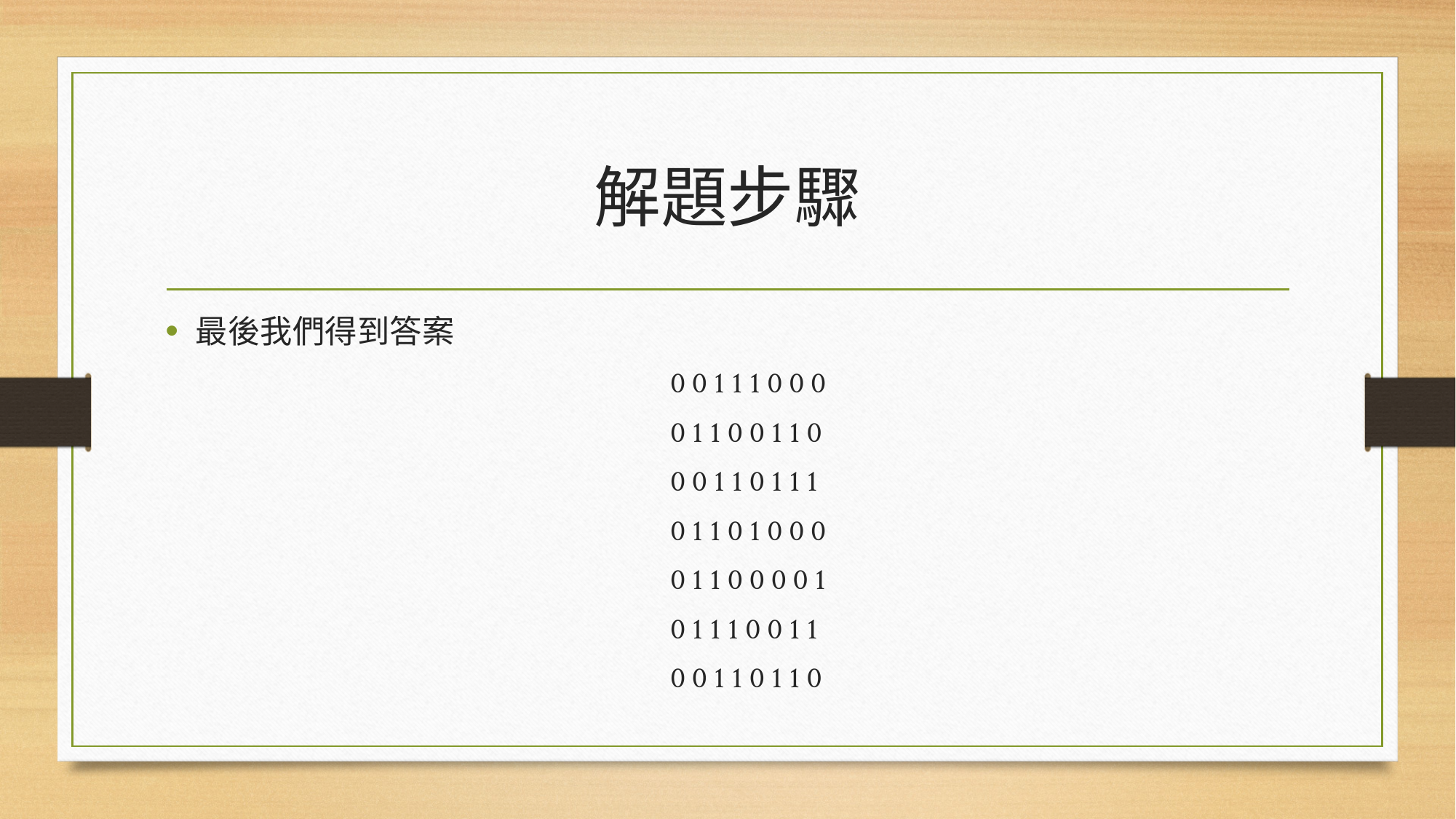

# 解題步驟
最後我們得到答案
                                                                           0 0 1 1 1 0 0 0
                                                                           0 1 1 0 0 1 1 0
                                                                           0 0 1 1 0 1 1 1
                                                                           0 1 1 0 1 0 0 0
                                                                           0 1 1 0 0 0 0 1
                                                                           0 1 1 1 0 0 1 1
                                                                           0 0 1 1 0 1 1 0